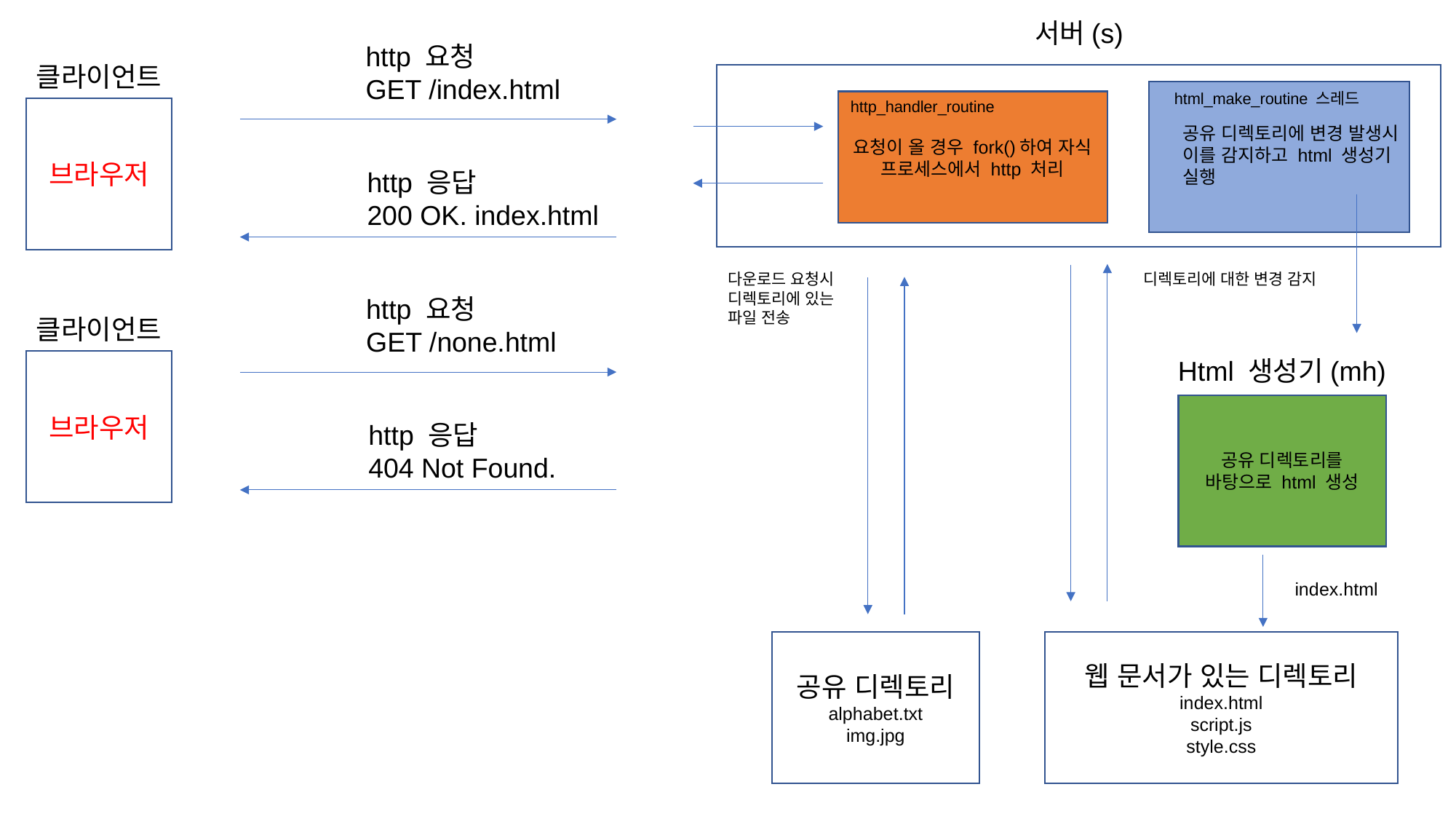

서버(s)
http 요청
GET /index.html
클라이언트

html_make_routine 스레드
http_handler_routine
요청이 올 경우 fork()하여 자식 프로세스에서 http 처리
브라우저
공유 디렉토리에 변경 발생시
이를 감지하고 html 생성기
실행
http 응답
200 OK. index.html
다운로드 요청시
디렉토리에 있는
파일 전송
디렉토리에 대한 변경 감지
http 요청
GET /none.html
클라이언트
Html 생성기(mh)
브라우저
공유 디렉토리를 바탕으로 html 생성
http 응답
404 Not Found.
index.html
공유 디렉토리
alphabet.txt
img.jpg
웹 문서가 있는 디렉토리
index.html
script.js
style.css